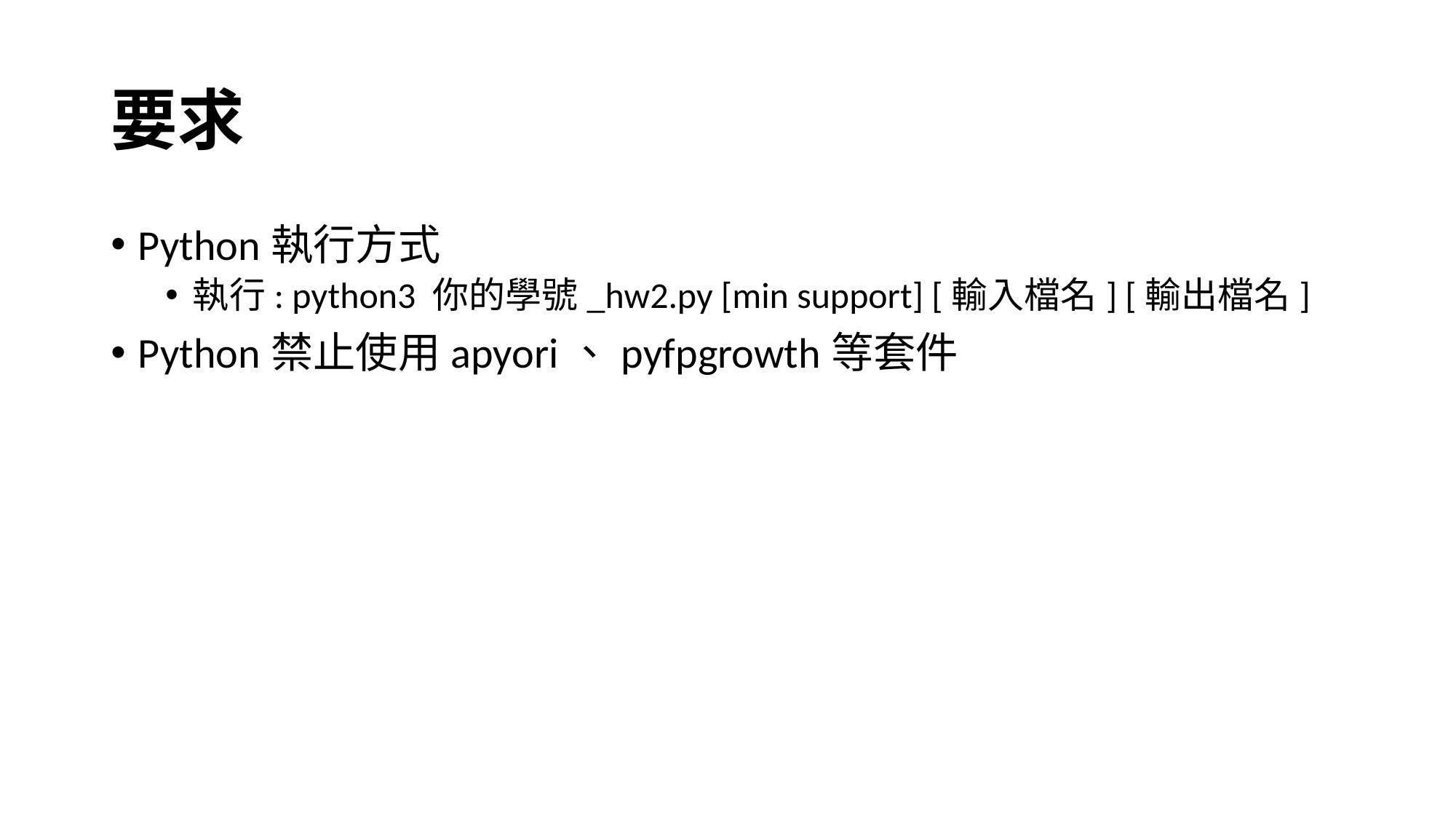

# 要求
Python執行方式
執行: python3 你的學號_hw2.py [min support] [輸入檔名] [輸出檔名]
Python禁止使用apyori、pyfpgrowth等套件